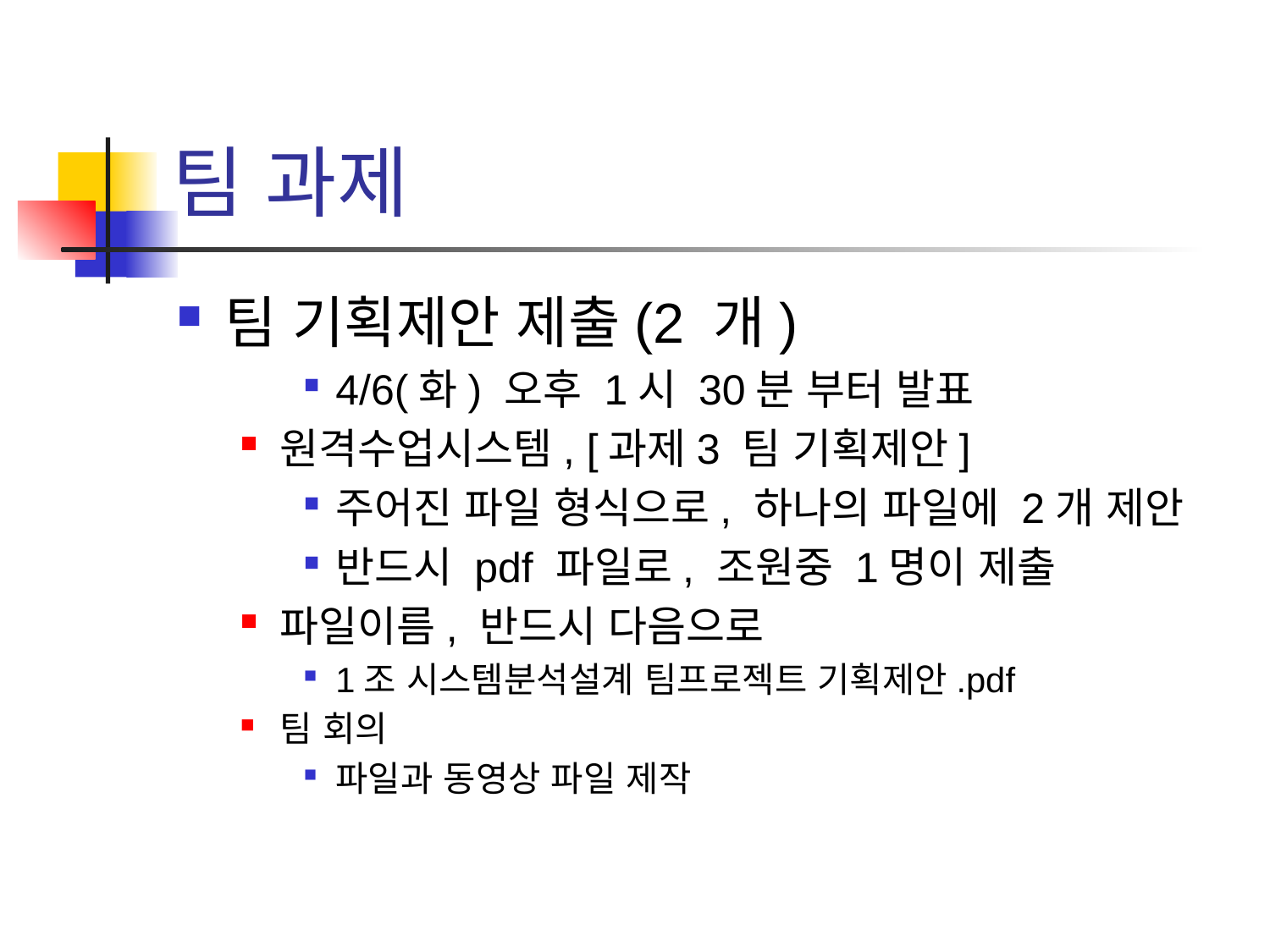

# 팀 과제
팀 기획제안 제출(2 개)
4/6(화) 오후 1시 30분 부터 발표
원격수업시스템, [과제3 팀 기획제안]
주어진 파일 형식으로, 하나의 파일에 2개 제안
반드시 pdf 파일로, 조원중 1명이 제출
파일이름, 반드시 다음으로
1조 시스템분석설계 팀프로젝트 기획제안.pdf
팀 회의
파일과 동영상 파일 제작